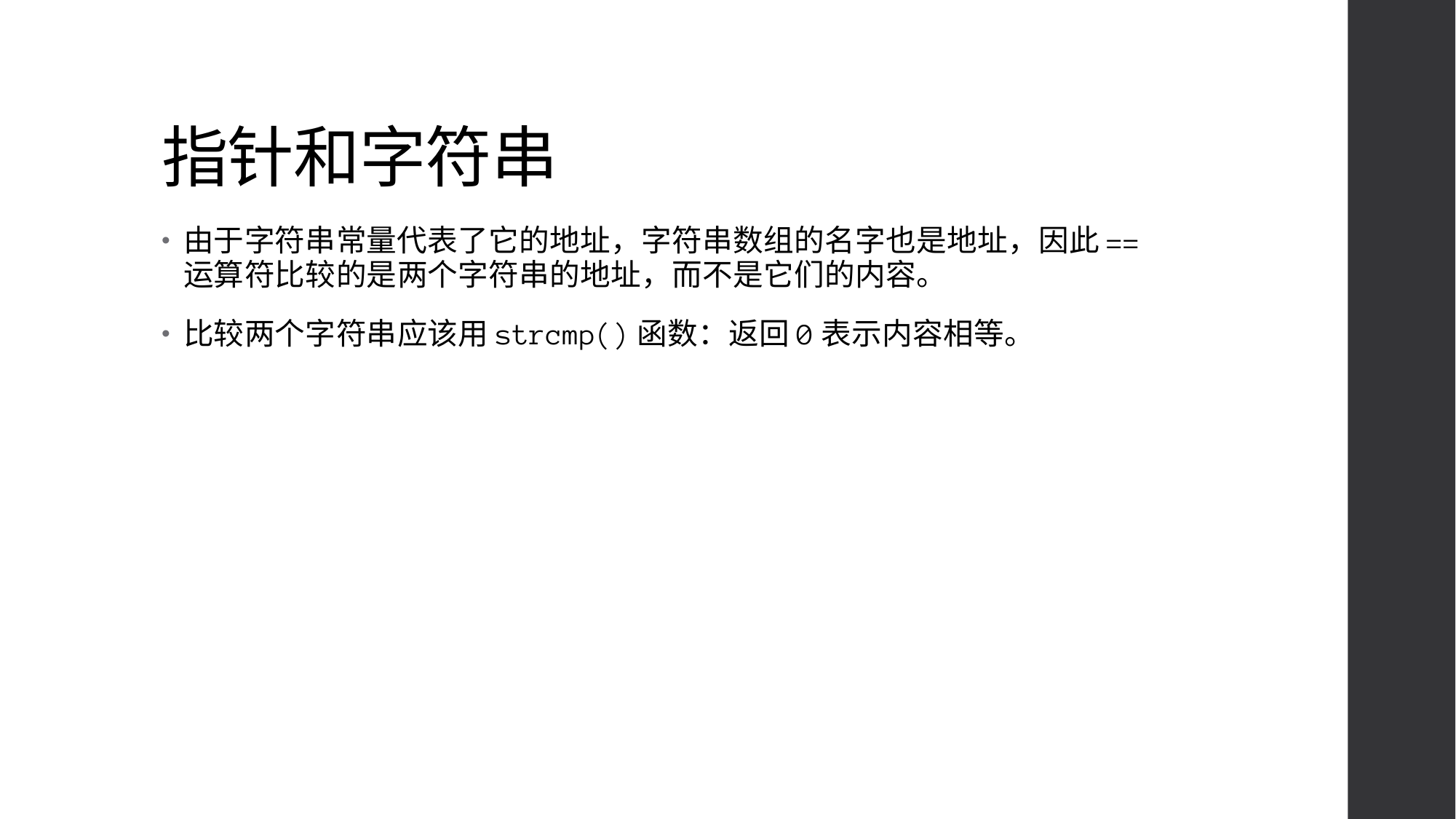

# 指针和字符串
由于字符串常量代表了它的地址，字符串数组的名字也是地址，因此==运算符比较的是两个字符串的地址，而不是它们的内容。
比较两个字符串应该用strcmp()函数：返回0表示内容相等。